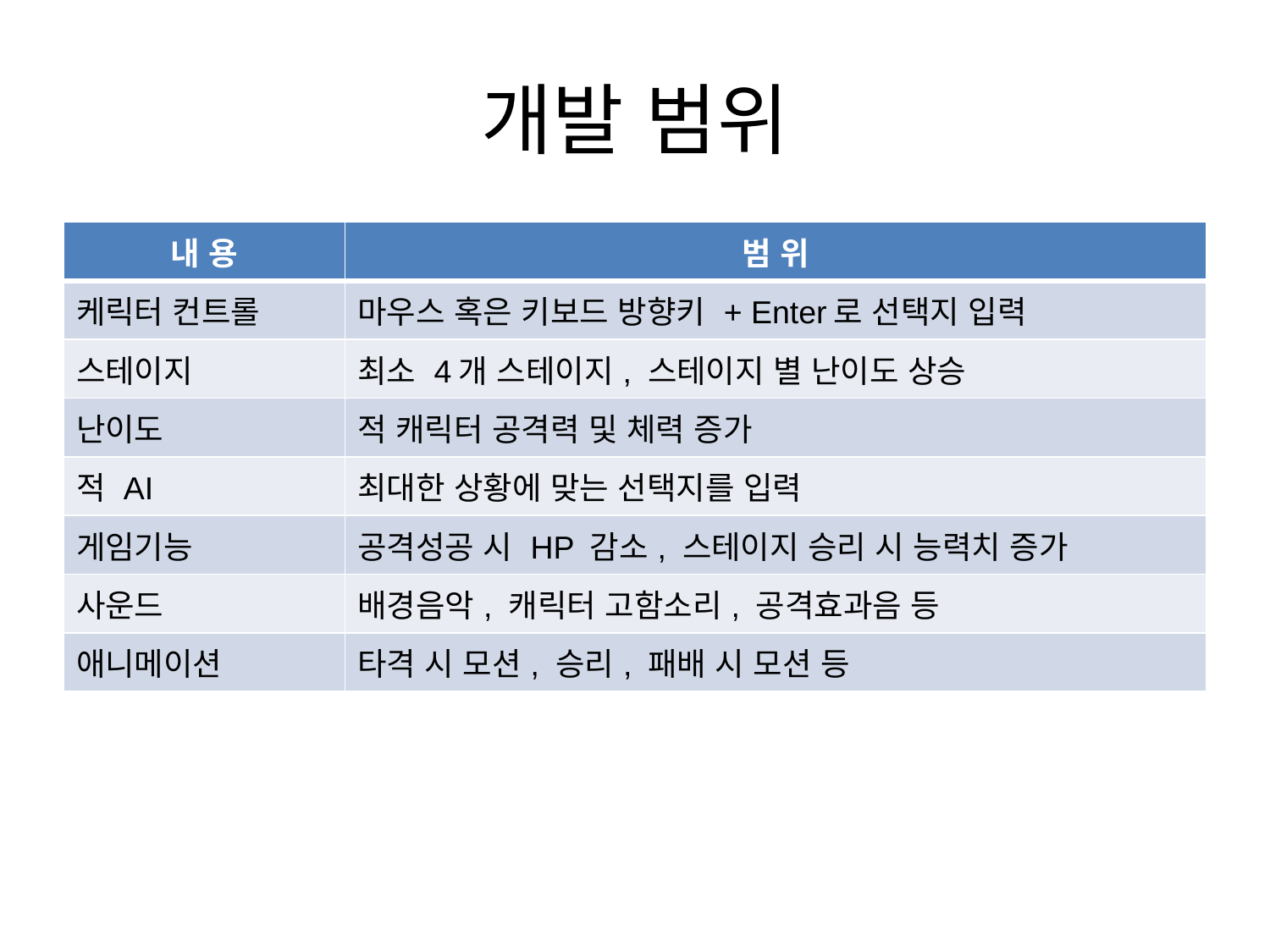

# 개발 범위
| 내 용 | 범 위 |
| --- | --- |
| 케릭터 컨트롤 | 마우스 혹은 키보드 방향키 + Enter로 선택지 입력 |
| 스테이지 | 최소 4개 스테이지, 스테이지 별 난이도 상승 |
| 난이도 | 적 캐릭터 공격력 및 체력 증가 |
| 적 AI | 최대한 상황에 맞는 선택지를 입력 |
| 게임기능 | 공격성공 시 HP 감소, 스테이지 승리 시 능력치 증가 |
| 사운드 | 배경음악, 캐릭터 고함소리, 공격효과음 등 |
| 애니메이션 | 타격 시 모션, 승리, 패배 시 모션 등 |